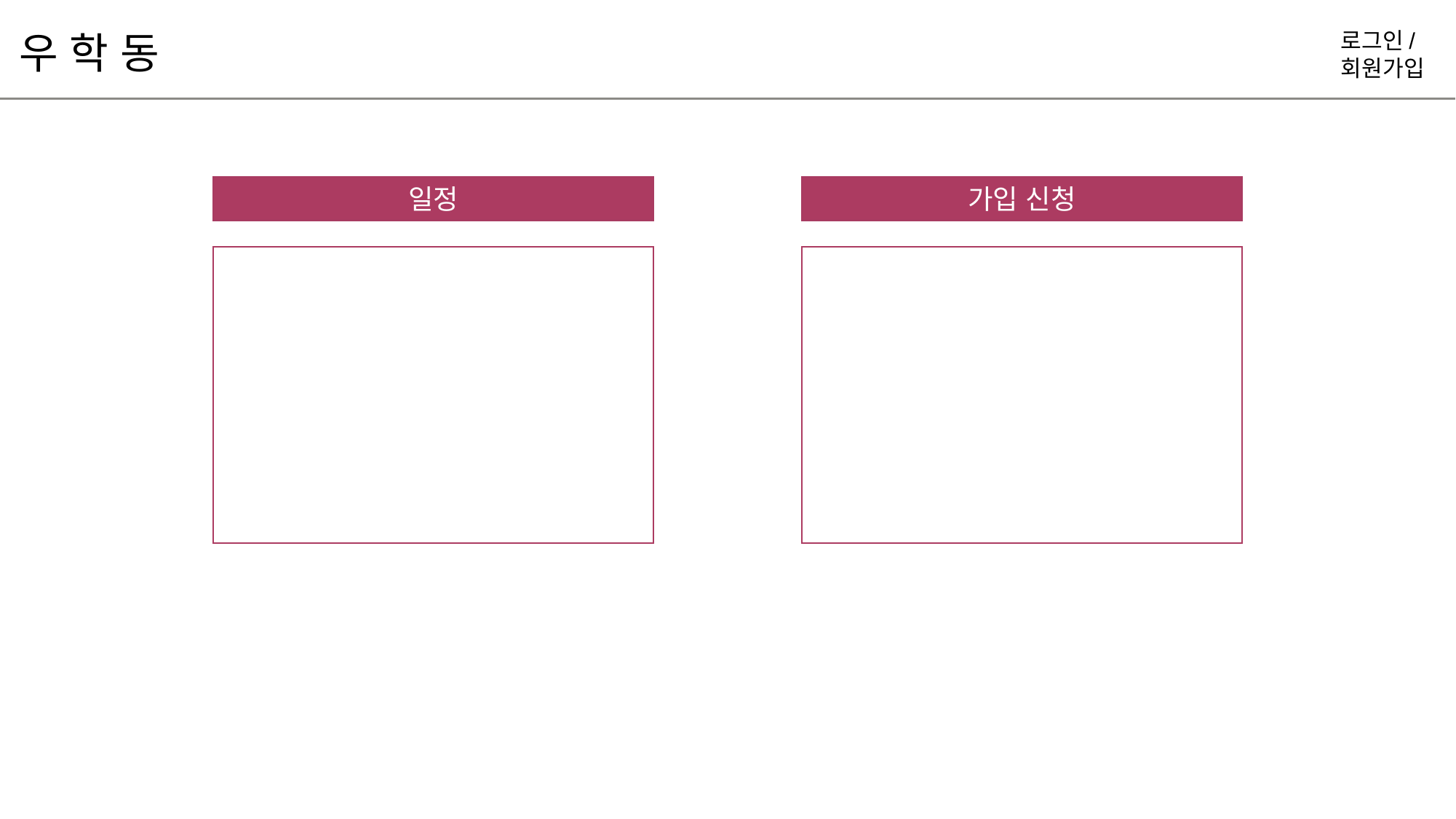

우 학 동
로그인/
회원가입
일정
가입 신청